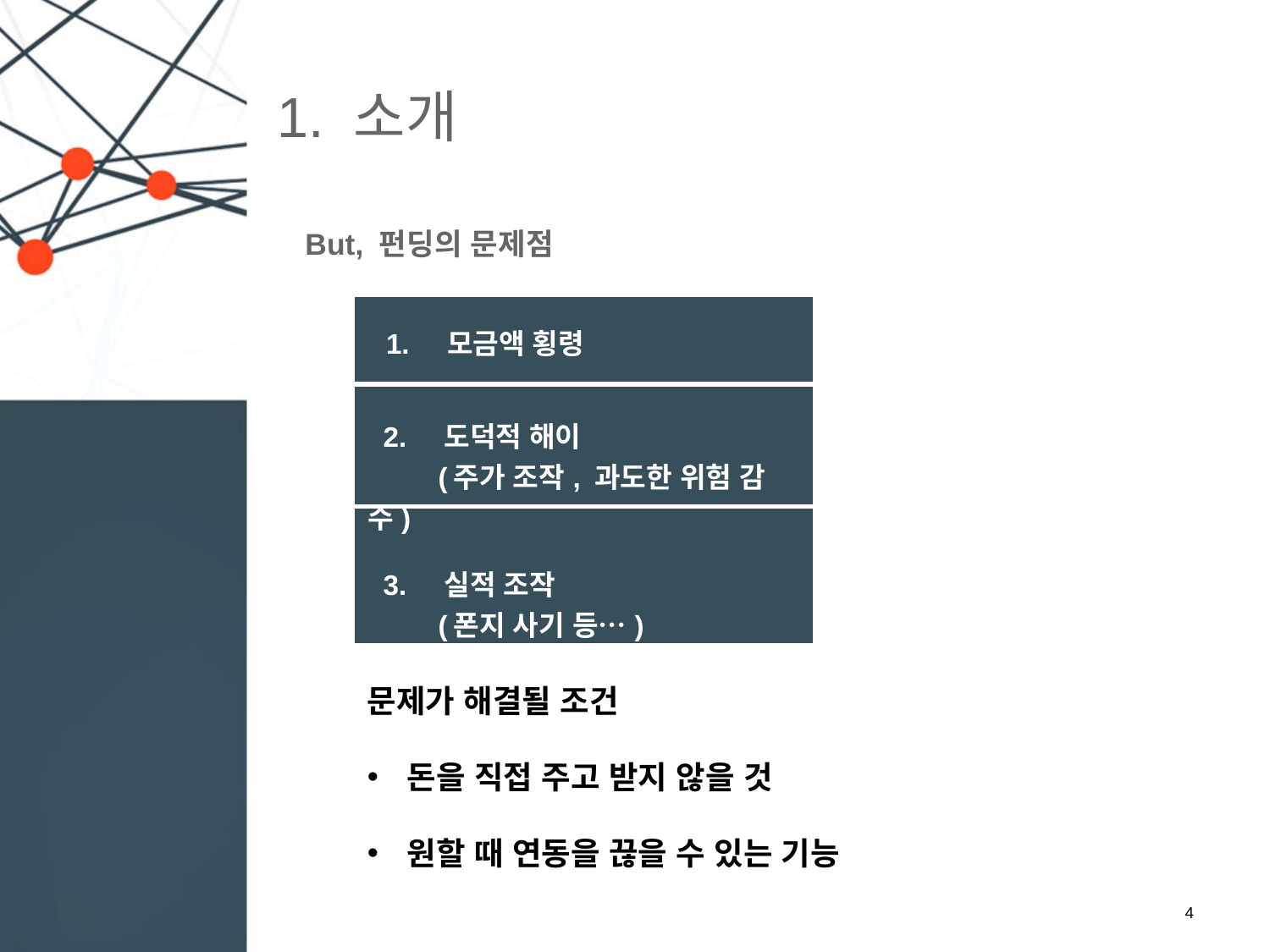

# 1. 소개
But, 펀딩의 문제점
| 1. 모금액 횡령 |
| --- |
| 2. 도덕적 해이 (주가 조작, 과도한 위험 감수) |
| 3. 실적 조작 (폰지 사기 등…) |
|  |
| --- |
문제가 해결될 조건
돈을 직접 주고 받지 않을 것
원할 때 연동을 끊을 수 있는 기능
4